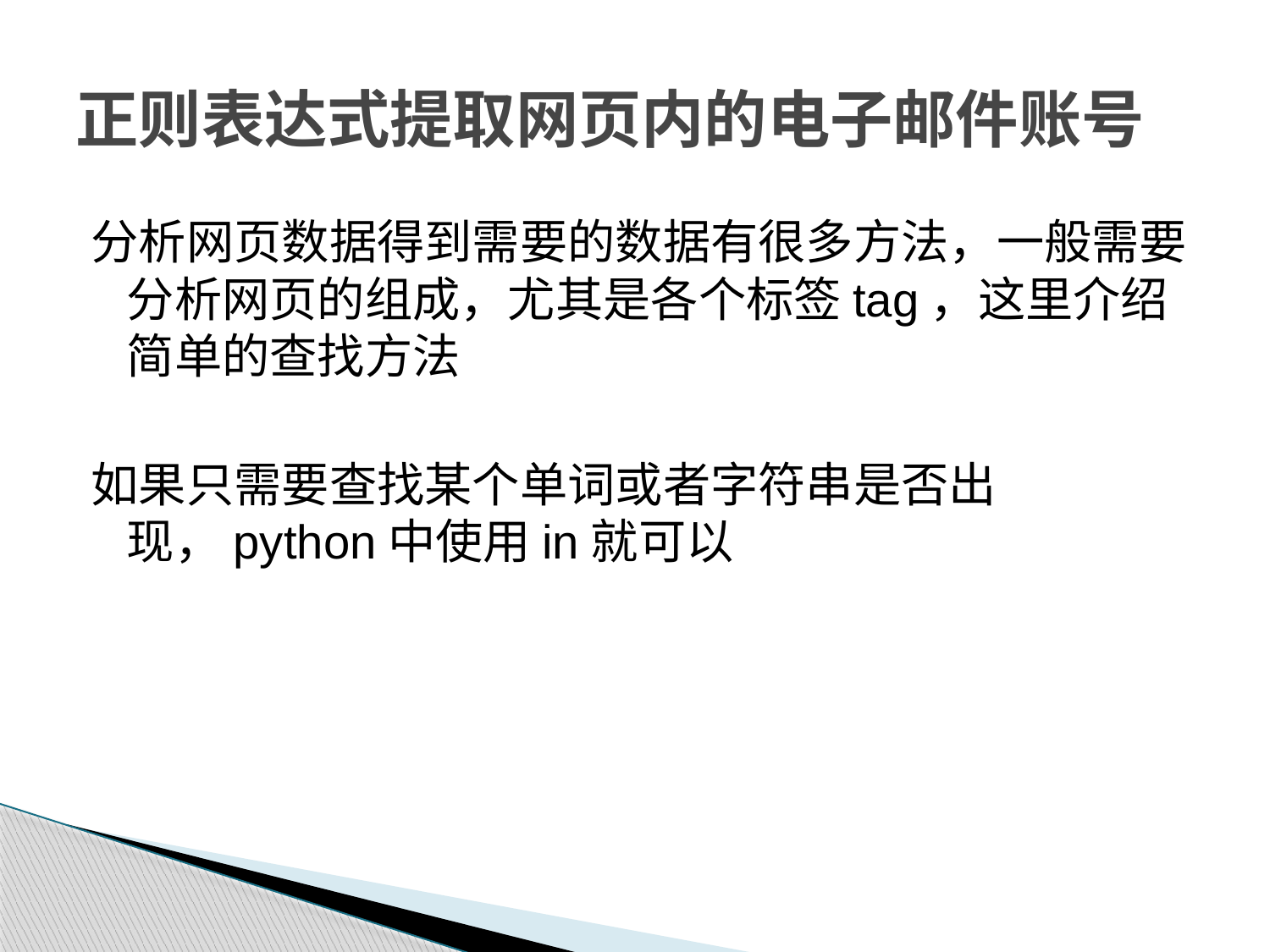

# 正则表达式提取网页内的电子邮件账号
分析网页数据得到需要的数据有很多方法，一般需要分析网页的组成，尤其是各个标签tag，这里介绍简单的查找方法

如果只需要查找某个单词或者字符串是否出现，python中使用in就可以